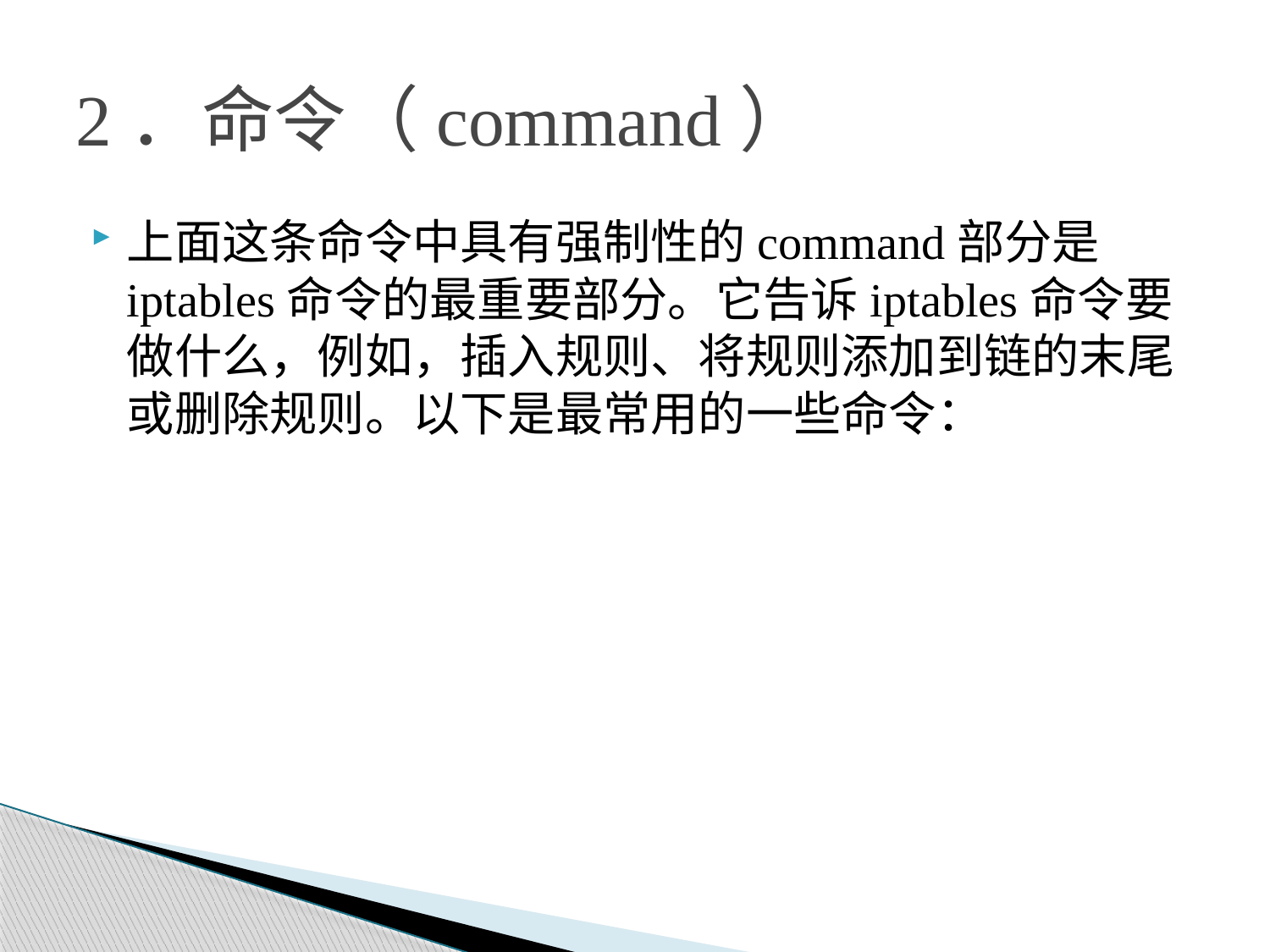

# 2．命令（command）
上面这条命令中具有强制性的command部分是iptables命令的最重要部分。它告诉iptables命令要做什么，例如，插入规则、将规则添加到链的末尾或删除规则。以下是最常用的一些命令：